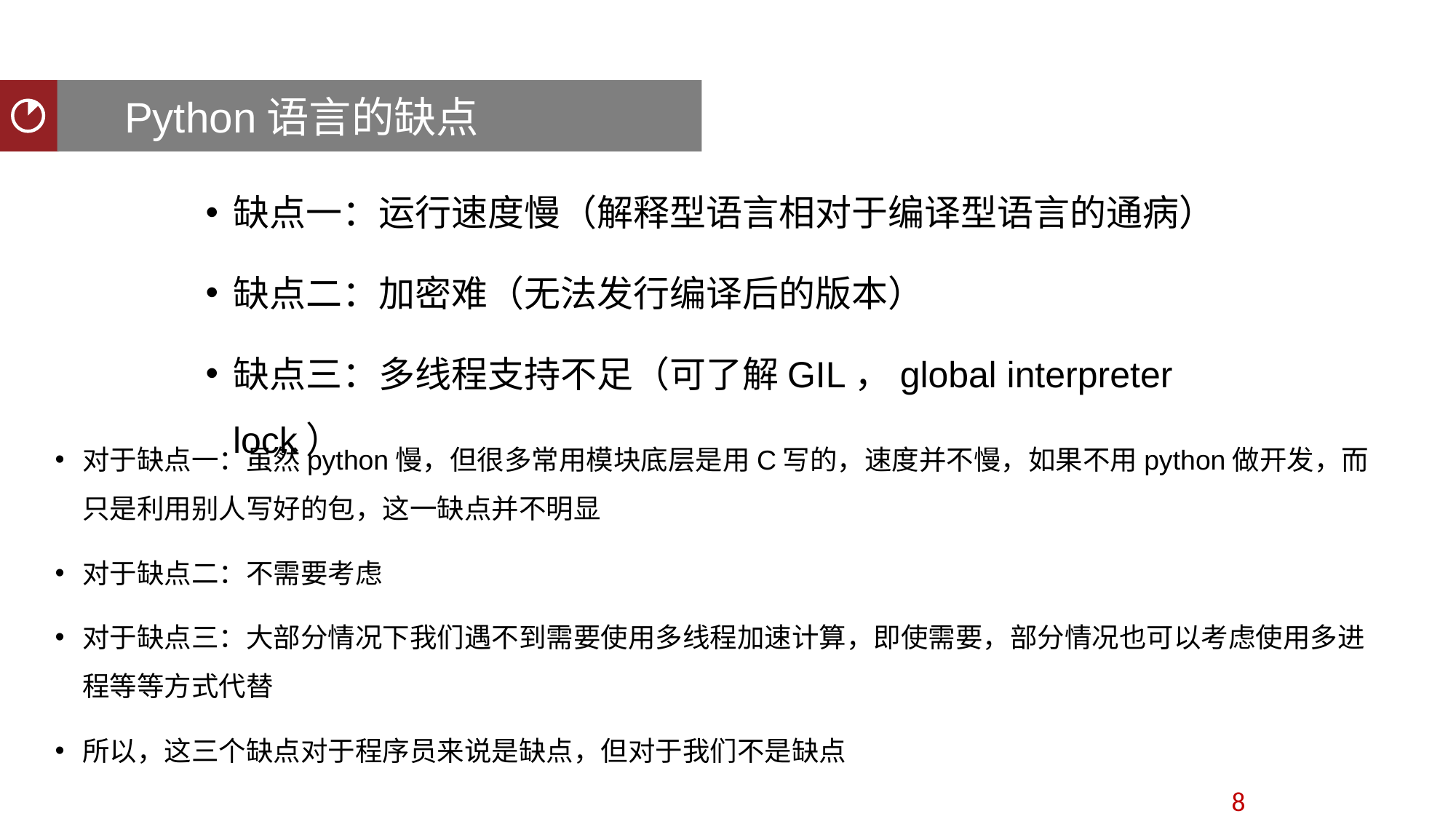

Python语言的缺点

缺点一：运行速度慢（解释型语言相对于编译型语言的通病）
缺点二：加密难（无法发行编译后的版本）
缺点三：多线程支持不足（可了解GIL，global interpreter lock）
对于缺点一：虽然python慢，但很多常用模块底层是用C写的，速度并不慢，如果不用python做开发，而只是利用别人写好的包，这一缺点并不明显
对于缺点二：不需要考虑
对于缺点三：大部分情况下我们遇不到需要使用多线程加速计算，即使需要，部分情况也可以考虑使用多进程等等方式代替
所以，这三个缺点对于程序员来说是缺点，但对于我们不是缺点
8